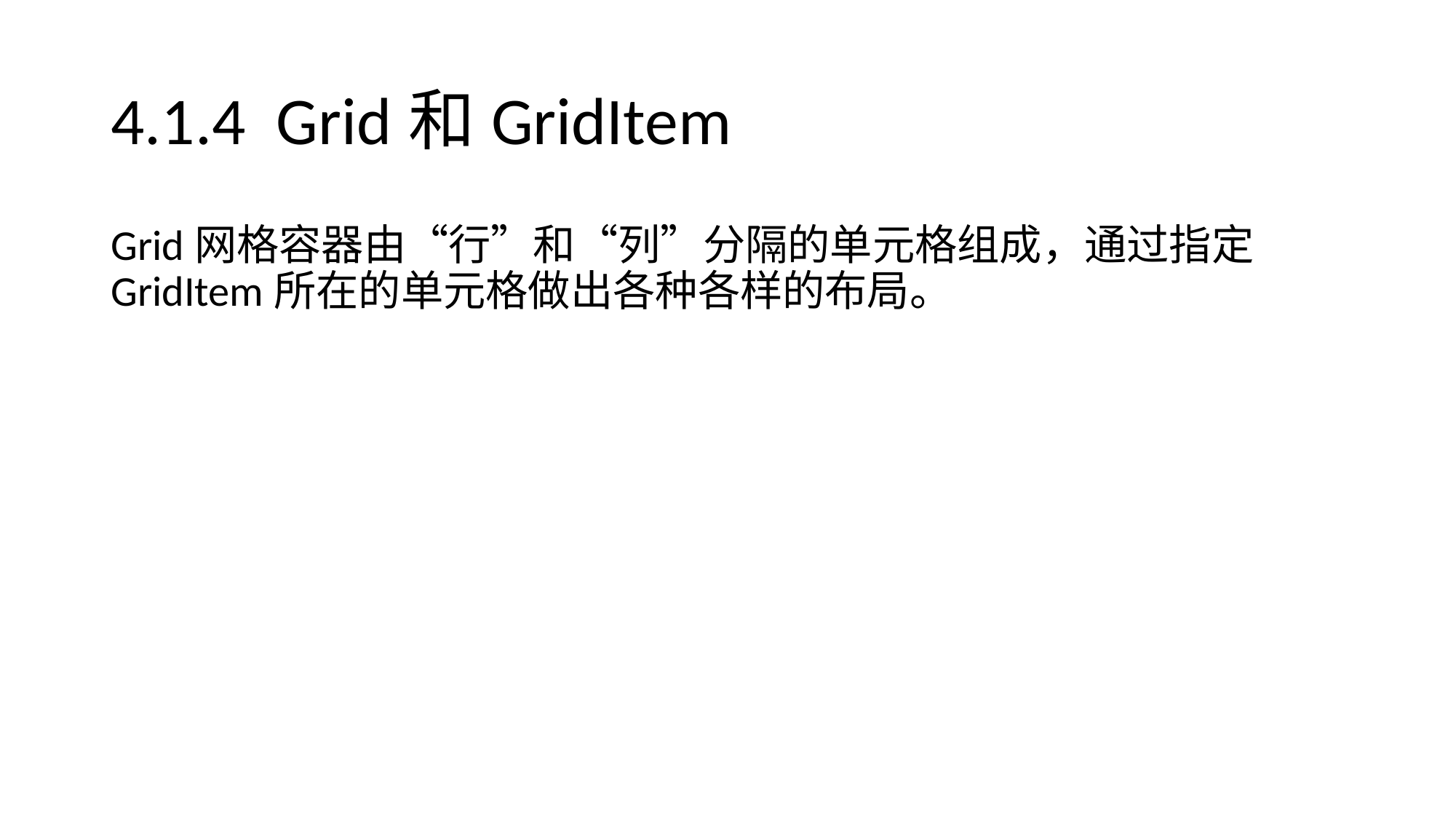

# 4.1.4  Grid和GridItem
Grid网格容器由“行”和“列”分隔的单元格组成，通过指定GridItem所在的单元格做出各种各样的布局。